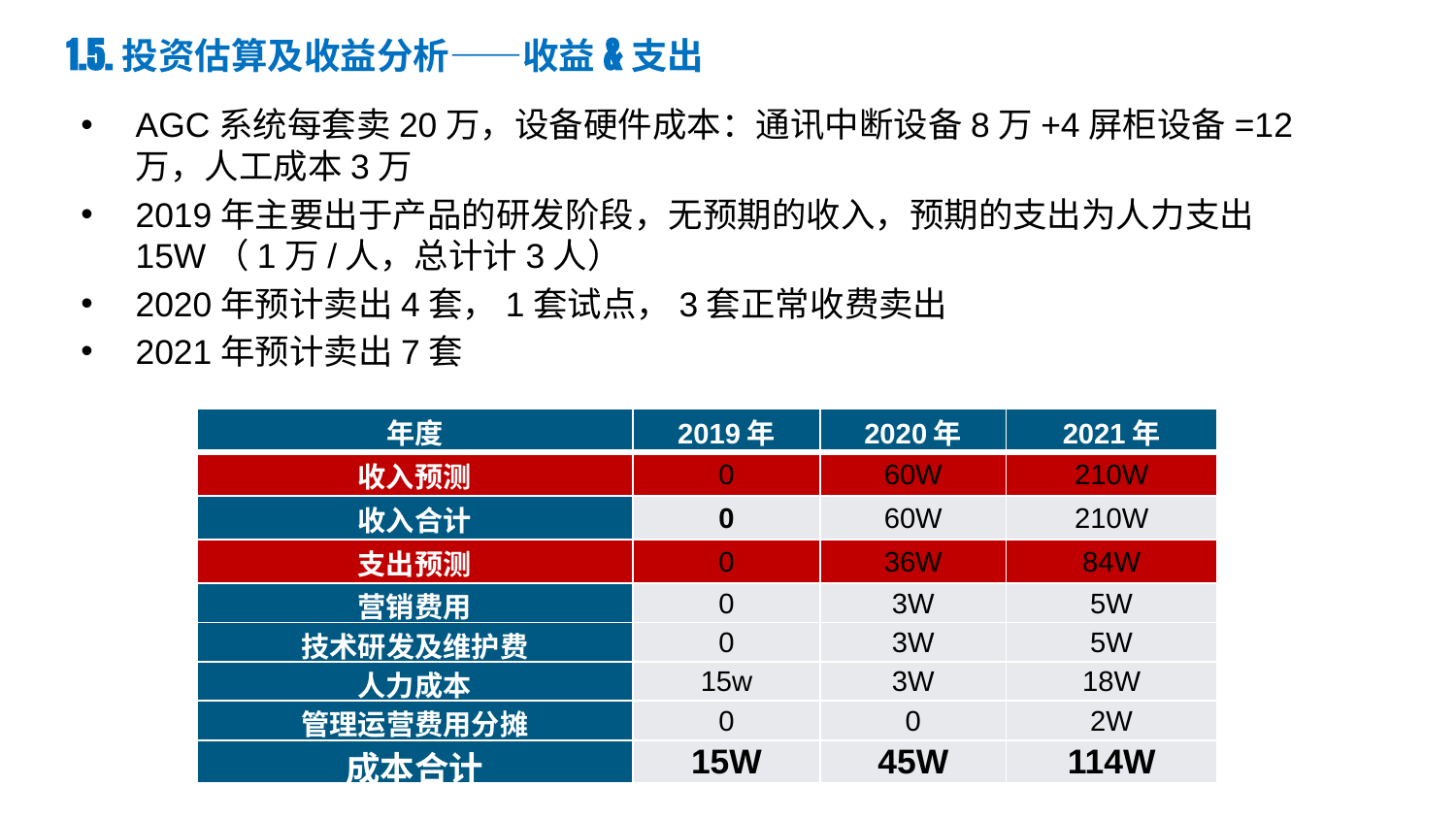

目 录
1.5.投资估算及收益分析——收益&支出
AGC系统每套卖20万，设备硬件成本：通讯中断设备8万+4屏柜设备=12万，人工成本3万
2019年主要出于产品的研发阶段，无预期的收入，预期的支出为人力支出15W（1万/人，总计计3人）
2020年预计卖出4套，1套试点，3套正常收费卖出
2021年预计卖出7套

| 年度 | 2019年 | 2020年 | 2021年 |
| --- | --- | --- | --- |
| 收入预测 | 0 | 60W | 210W |
| 收入合计 | 0 | 60W | 210W |
| 支出预测 | 0 | 36W | 84W |
| 营销费用 | 0 | 3W | 5W |
| 技术研发及维护费 | 0 | 3W | 5W |
| 人力成本 | 15w | 3W | 18W |
| 管理运营费用分摊 | 0 | 0 | 2W |
| 成本合计 | 15W | 45W | 114W |